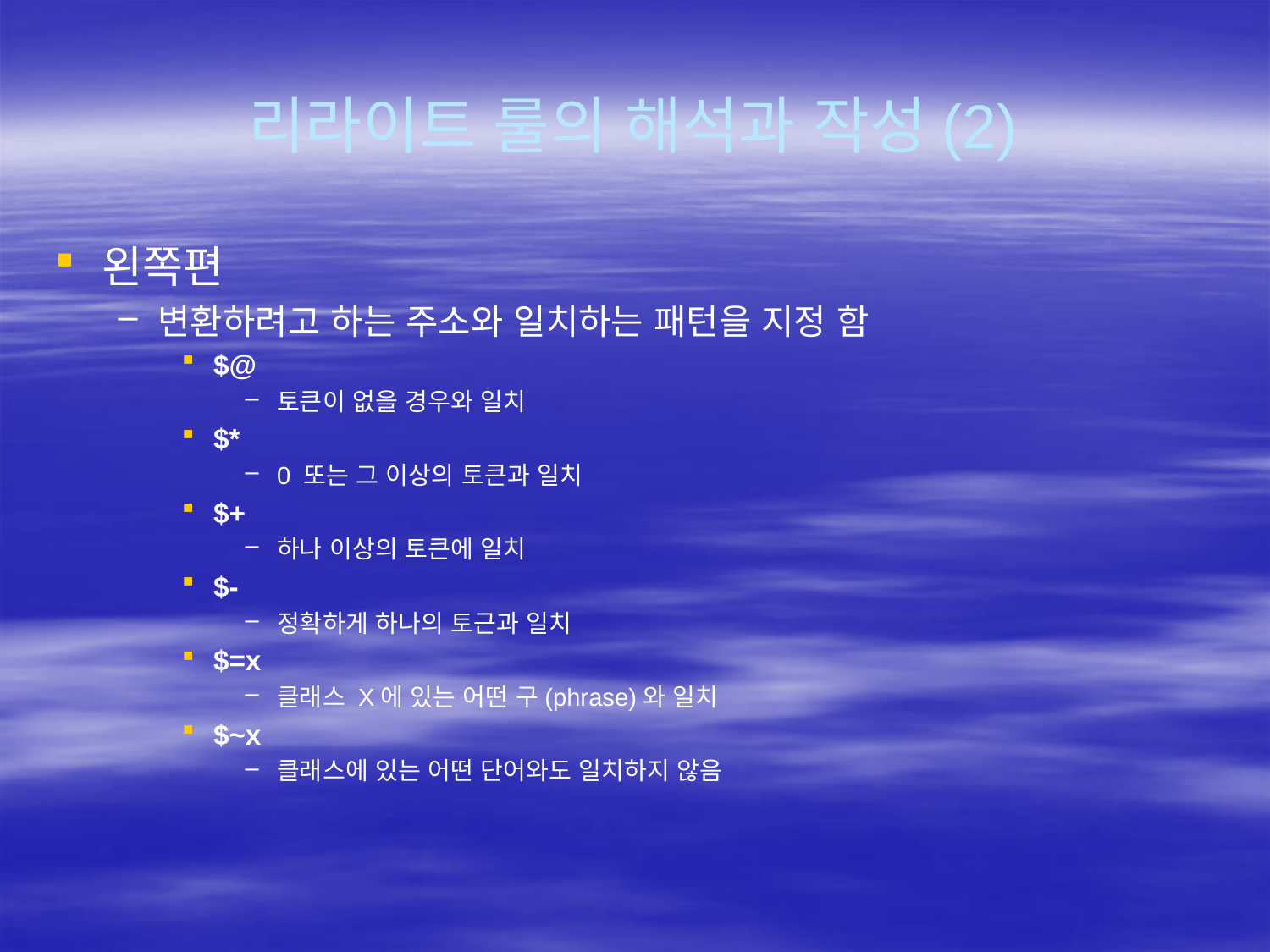

# 리라이트 룰의 해석과 작성(2)
왼쪽편
변환하려고 하는 주소와 일치하는 패턴을 지정 함
$@
토큰이 없을 경우와 일치
$*
0 또는 그 이상의 토큰과 일치
$+
하나 이상의 토큰에 일치
$-
정확하게 하나의 토근과 일치
$=x
클래스 X에 있는 어떤 구(phrase)와 일치
$~x
클래스에 있는 어떤 단어와도 일치하지 않음